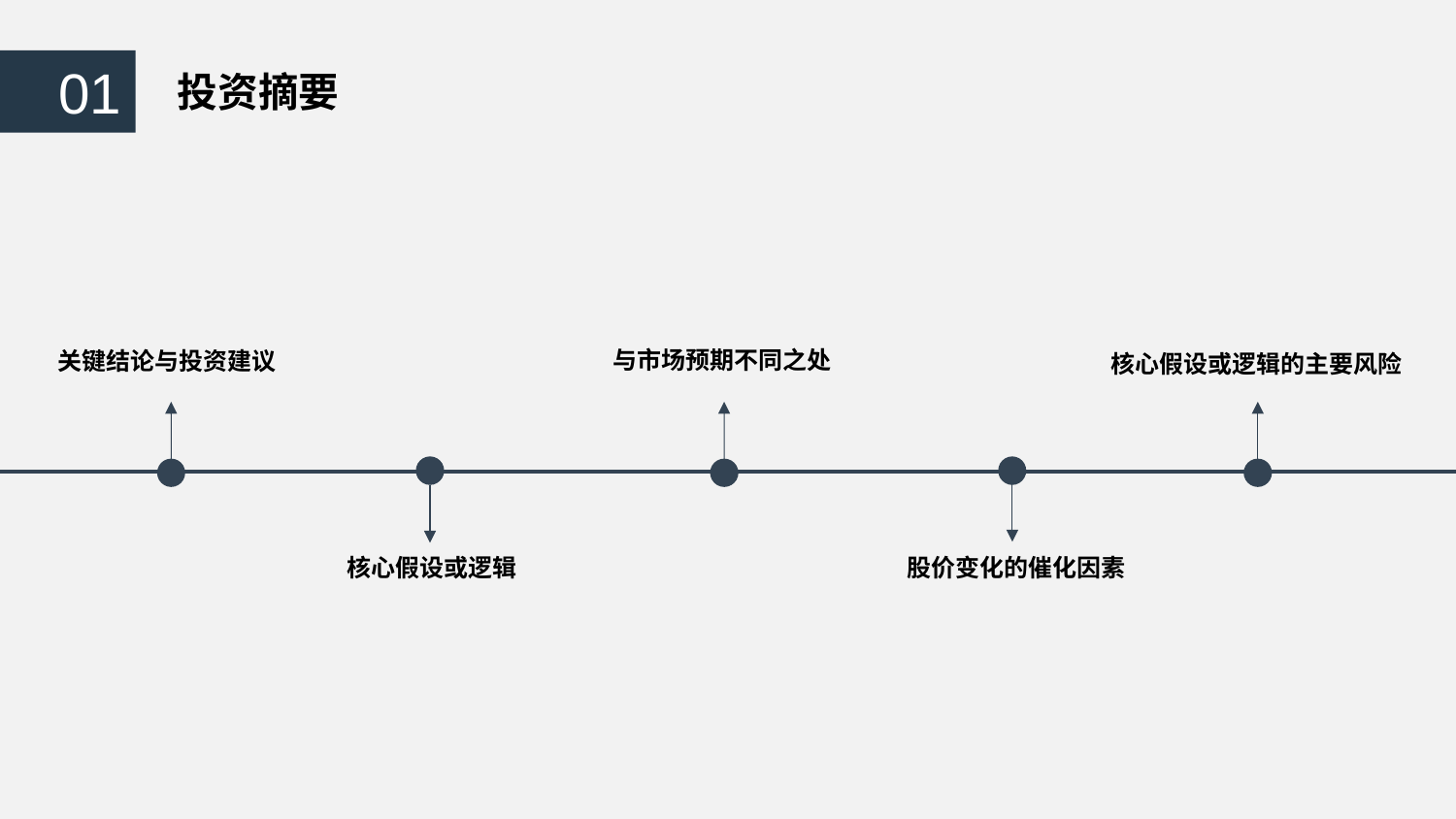

01
投资摘要

核心假设或逻辑的主要风险

与市场预期不同之处

关键结论与投资建议

核心假设或逻辑

股价变化的催化因素